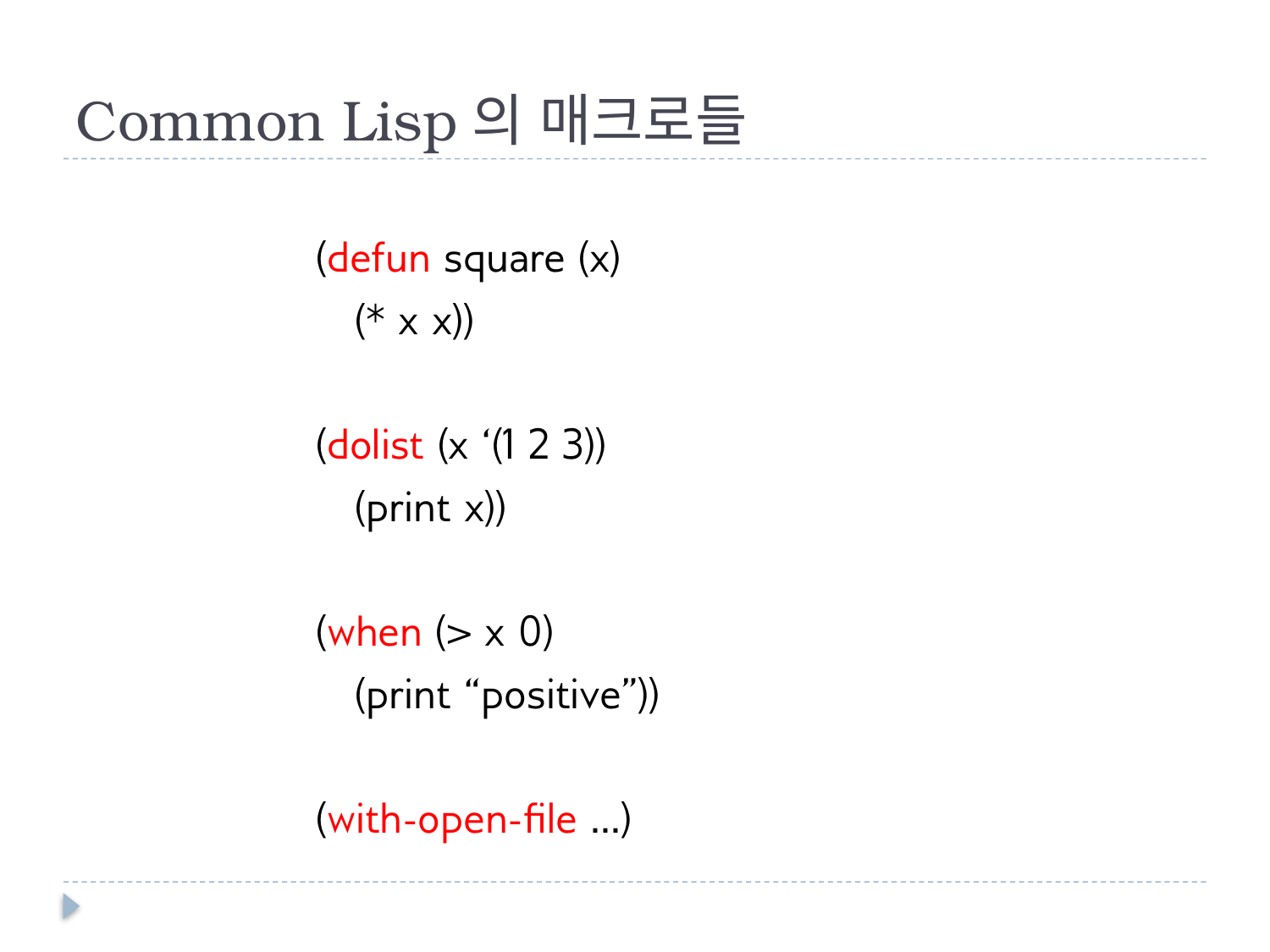

# Common Lisp의 매크로들
(defun square (x)
   (* x x))

(dolist (x ‘(1 2 3))
   (print x))

(when (> x 0)
   (print “positive”))

(with-open-file …)